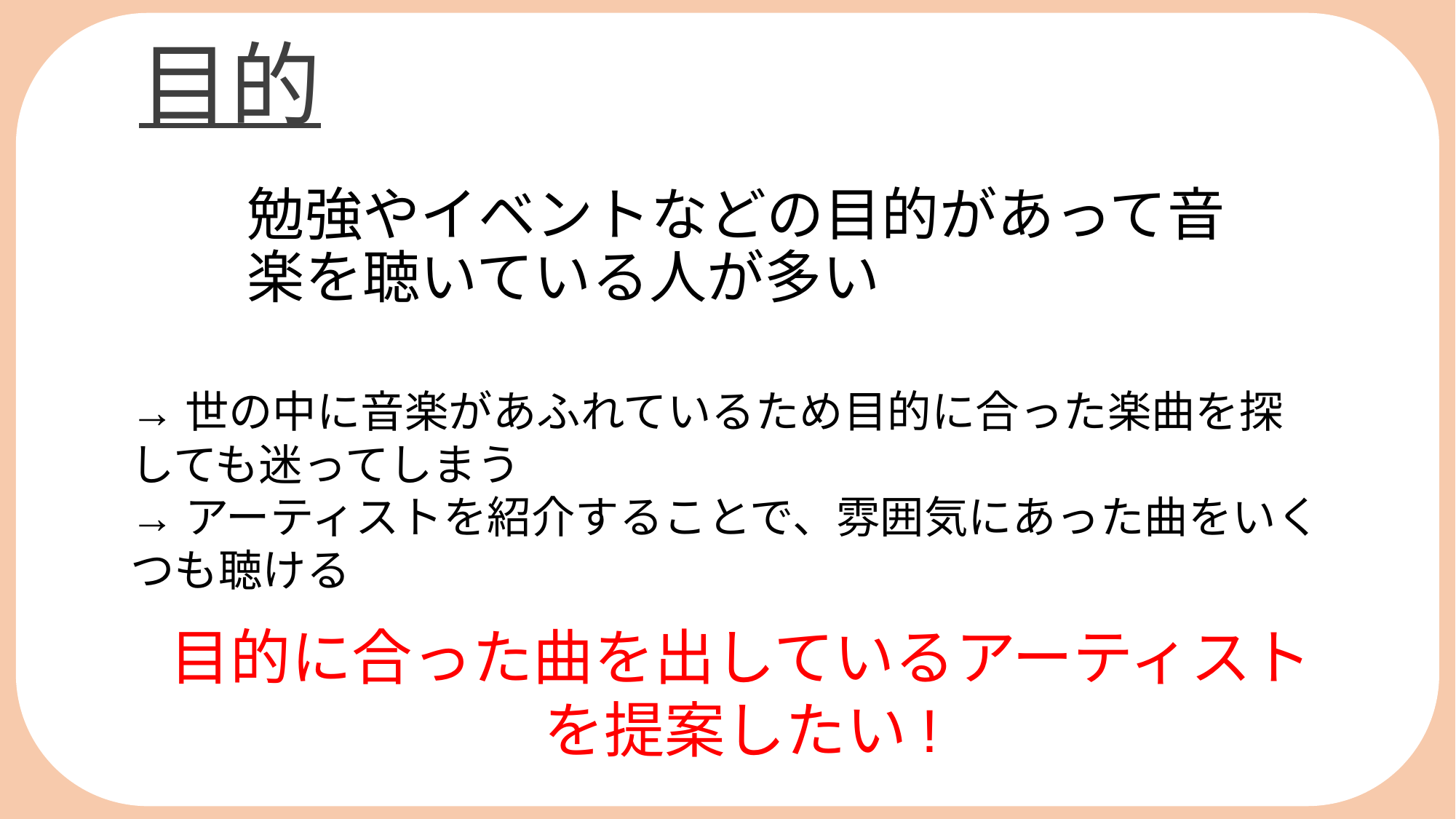

目的
勉強やイベントなどの目的があって音楽を聴いている人が多い
→世の中に音楽があふれているため目的に合った楽曲を探しても迷ってしまう
→アーティストを紹介することで、雰囲気にあった曲をいくつも聴ける
目的に合った曲を出しているアーティスト
を提案したい!